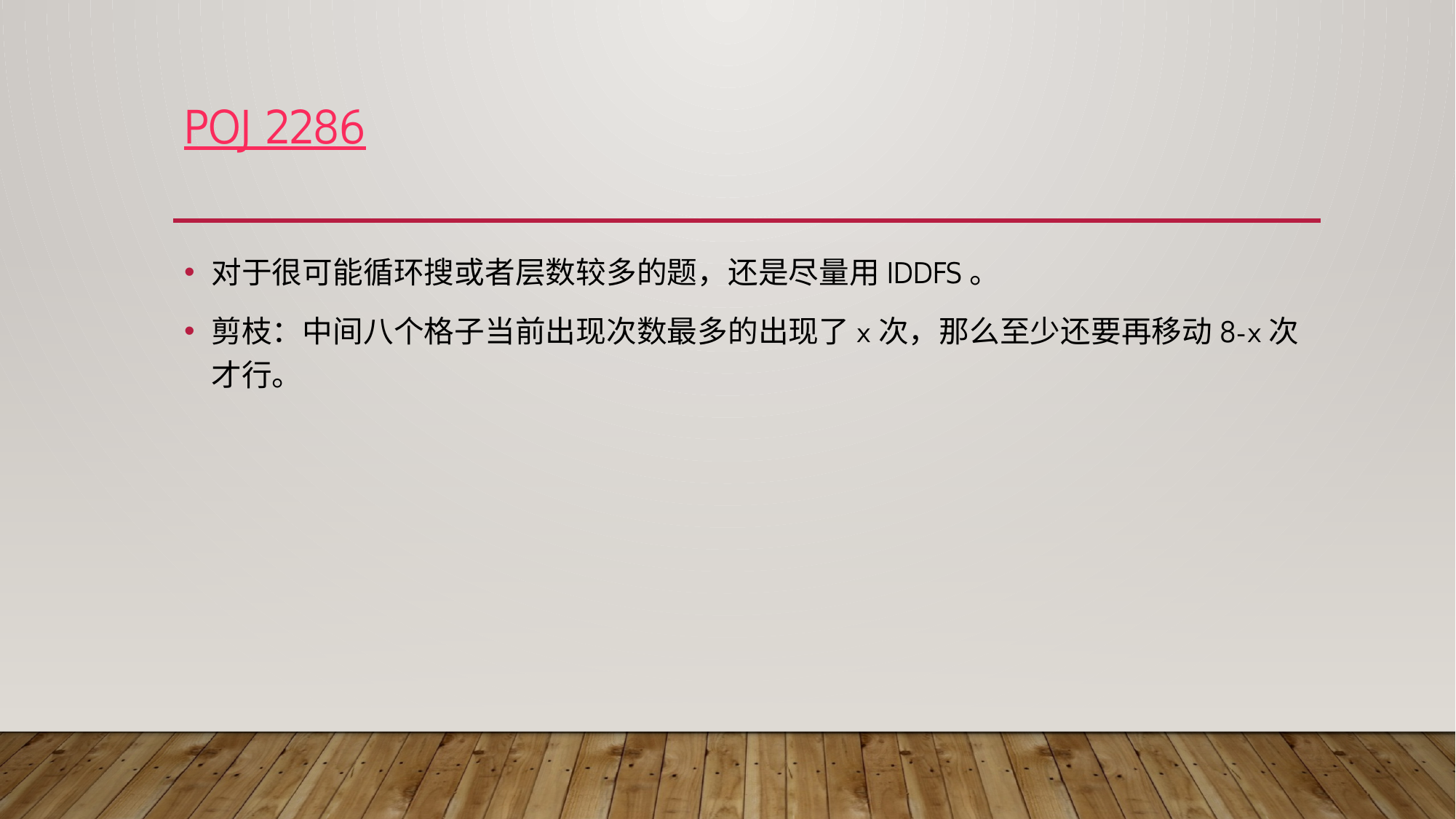

# POJ 2286
对于很可能循环搜或者层数较多的题，还是尽量用IDDFS。
剪枝：中间八个格子当前出现次数最多的出现了x次，那么至少还要再移动8-x次才行。